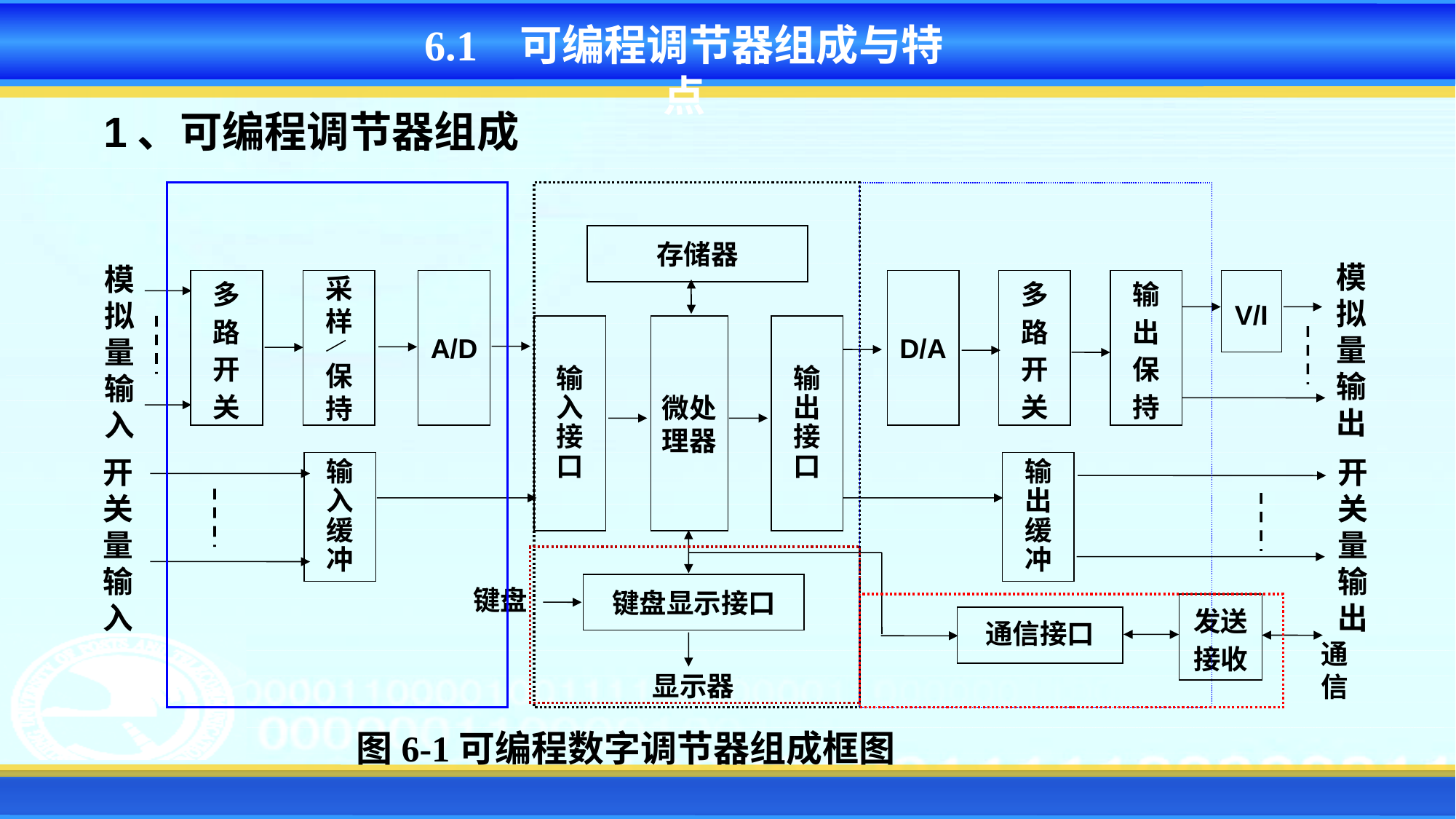

6.1   可编程调节器组成与特点
1、可编程调节器组成

存储器
多
路
开
关
采
样

保
持
A/D
D/A
多
路
开
关
输
出
保
持
V/I
模
拟
量
输
出
模
拟
量
输
入

输
入
接
口
微处理器
输
出
接
口

输
入
缓
冲
输
出
缓
冲
开
关
量
输
入
开
关
量
输
出

键盘显示接口
键盘
发送
接收

通信接口

通
信

显示器

图6-1可编程数字调节器组成框图